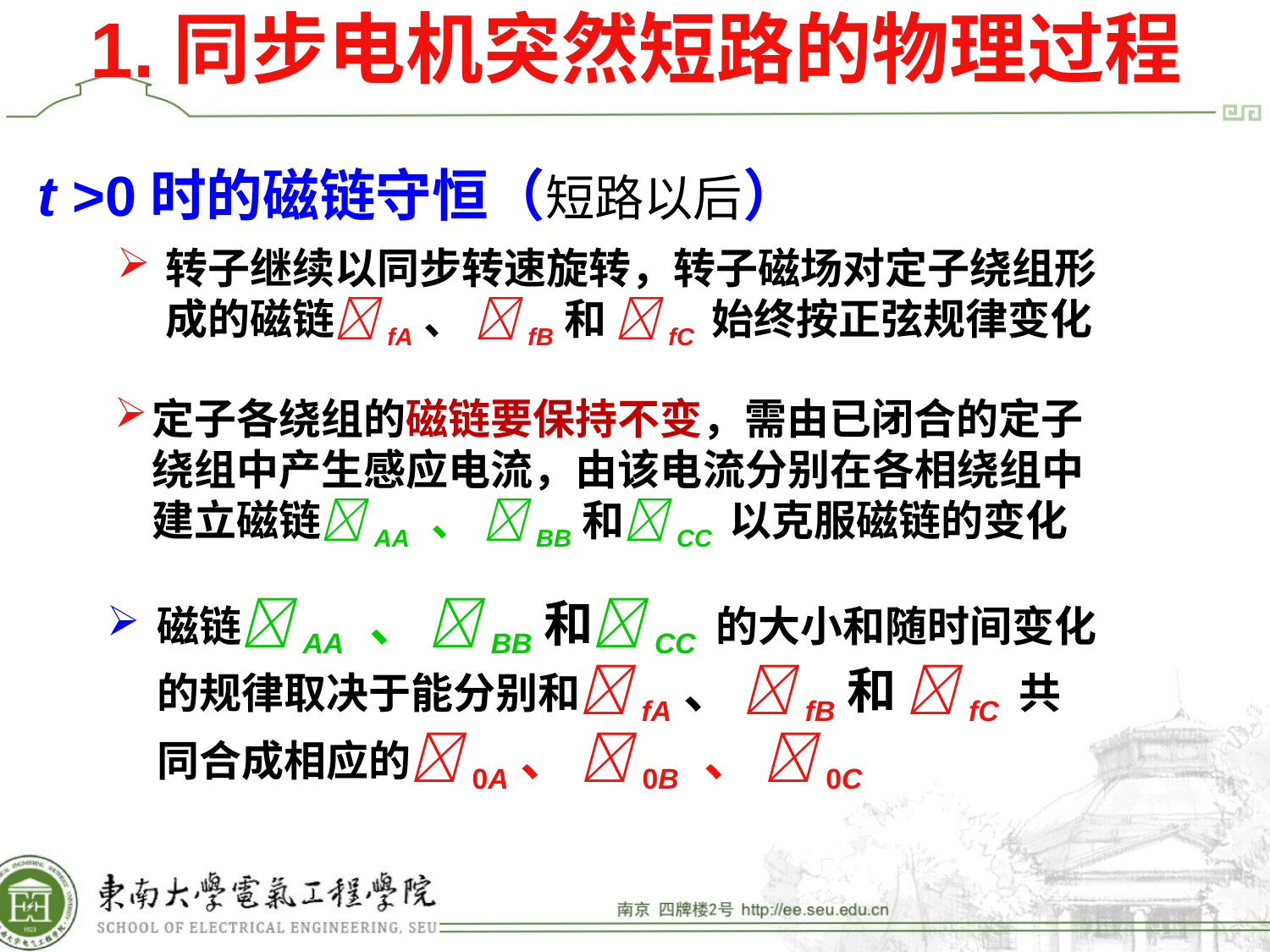

1.同步电机突然短路的物理过程
# t >0时的磁链守恒（短路以后）
转子继续以同步转速旋转，转子磁场对定子绕组形成的磁链ψfA、 ψfB和 ψfC 始终按正弦规律变化
定子各绕组的磁链要保持不变，需由已闭合的定子绕组中产生感应电流，由该电流分别在各相绕组中建立磁链ψAA 、 ψBB和ψCC 以克服磁链的变化
磁链ψAA 、 ψBB和ψCC 的大小和随时间变化的规律取决于能分别和ψfA、 ψfB和 ψfC 共同合成相应的ψ0A、 ψ0B 、 ψ0C